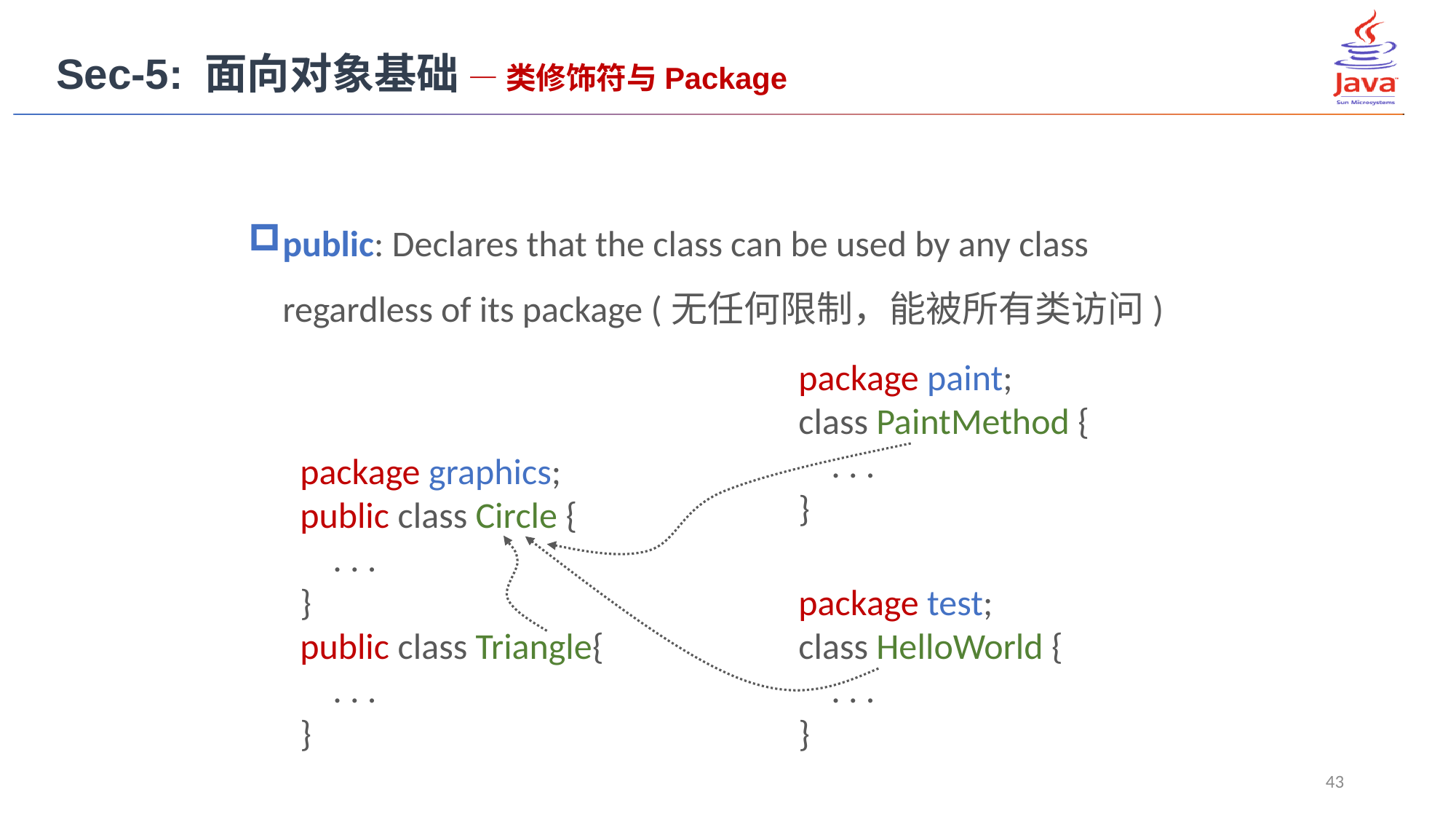

Sec-5: 面向对象基础 — 类修饰符与Package
public: Declares that the class can be used by any class regardless of its package (无任何限制，能被所有类访问)
package paint;
class PaintMethod {
    . . .
}
package graphics;
public class Circle {
    . . .
}
public class Triangle{
    . . .
}

package test;
class HelloWorld {
    . . .
}
43